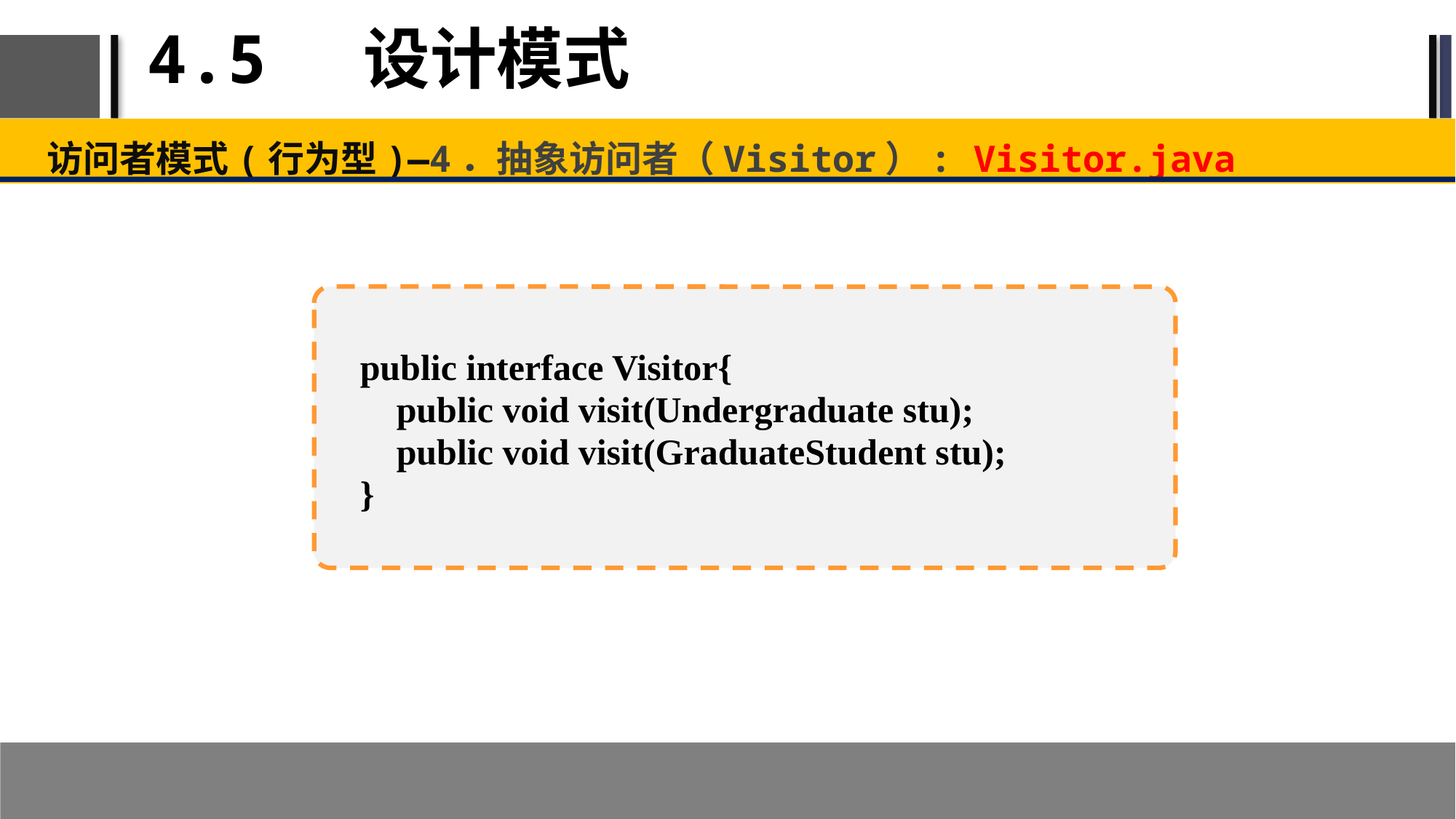

# 4.5  设计模式

访问者模式(行为型)—4．抽象访问者（Visitor）: Visitor.java

public interface Visitor{
    public void visit(Undergraduate stu);
    public void visit(GraduateStudent stu);
}